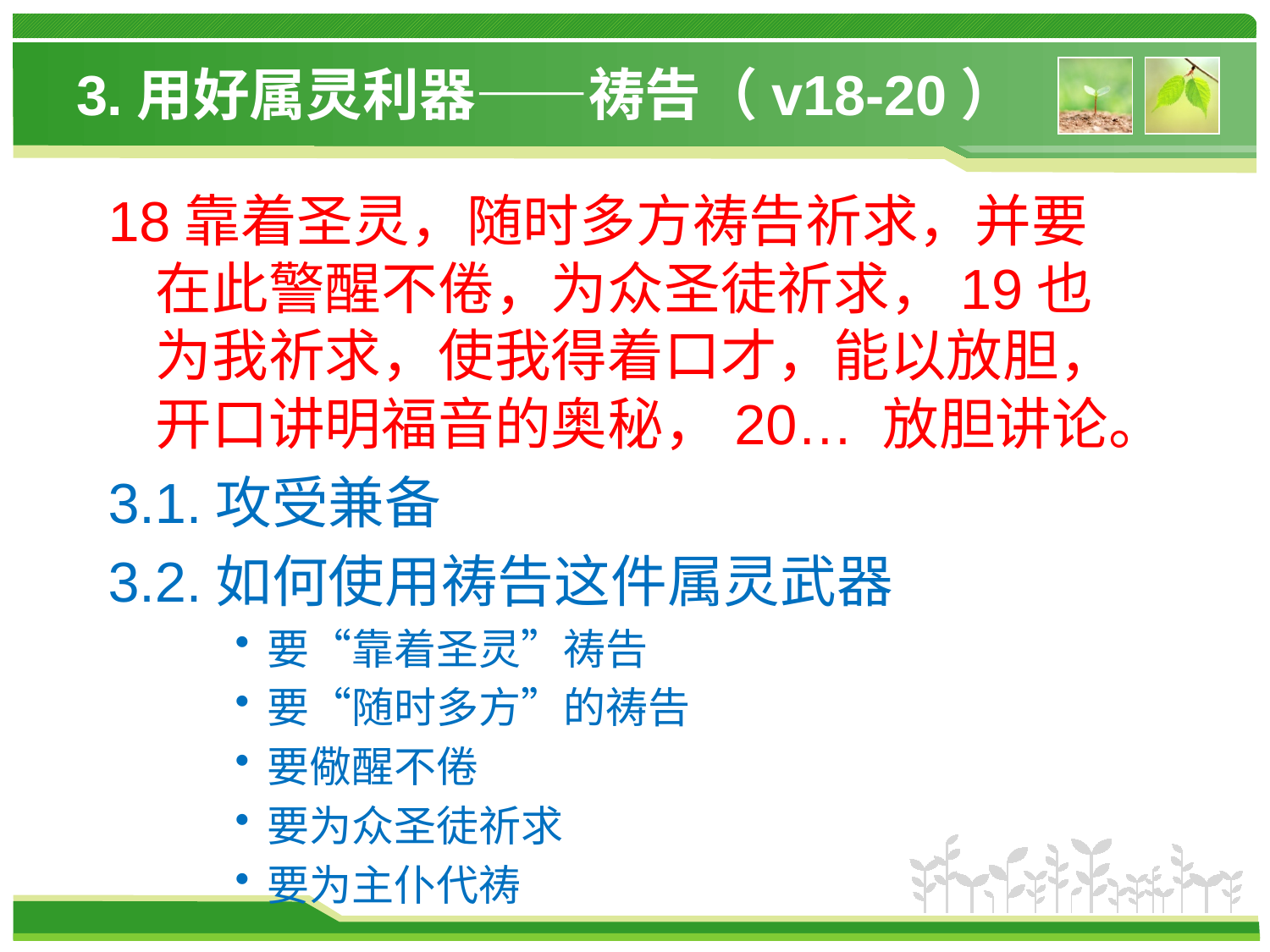

# 3.用好属灵利器——祷告（v18-20）
18靠着圣灵，随时多方祷告祈求，并要在此警醒不倦，为众圣徒祈求，19也为我祈求，使我得着口才，能以放胆，开口讲明福音的奥秘，20… 放胆讲论。
3.1.攻受兼备
3.2.如何使用祷告这件属灵武器
要“靠着圣灵”祷告
要“随时多方”的祷告
要儆醒不倦
要为众圣徒祈求
要为主仆代祷